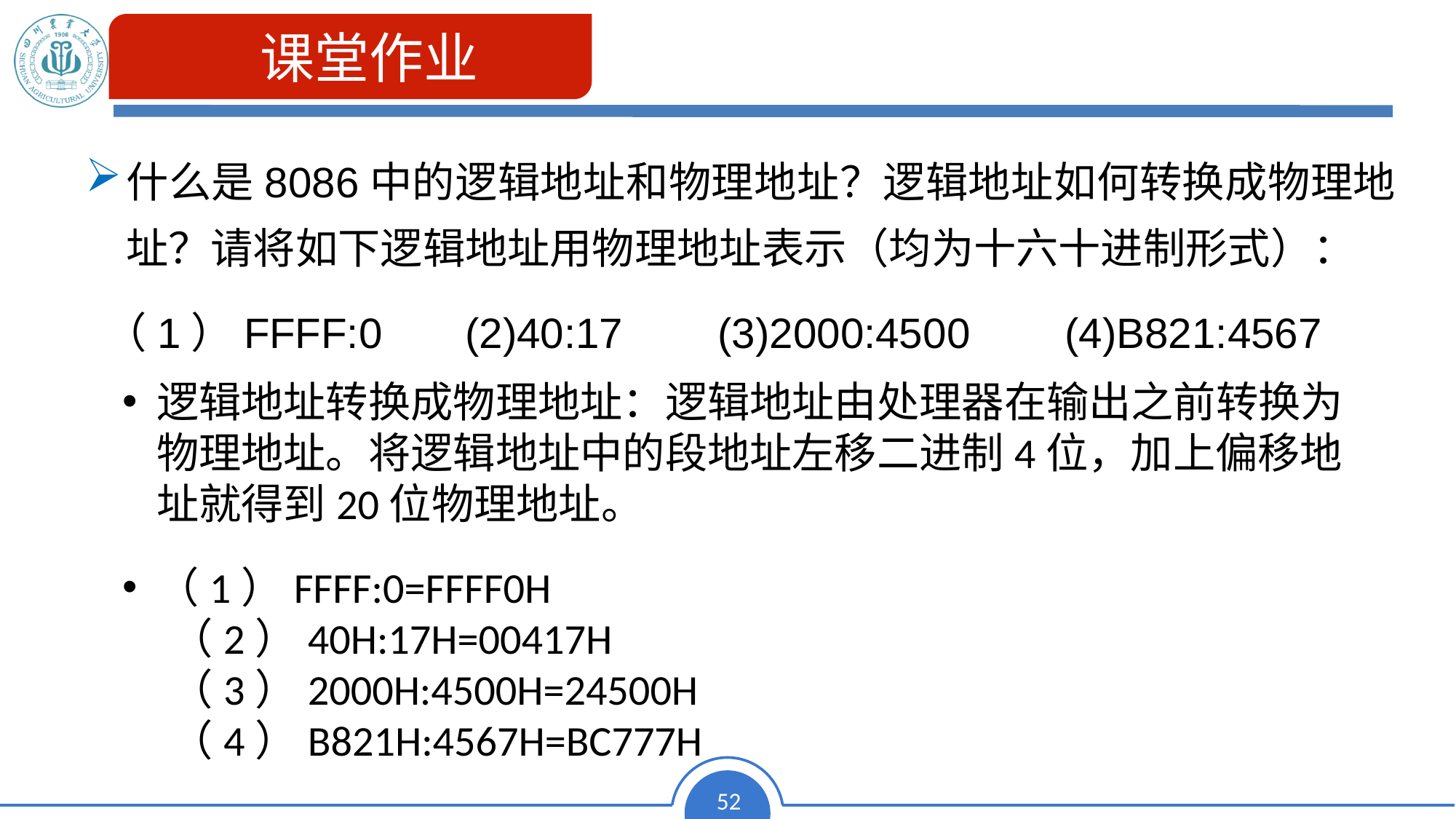

课堂作业
什么是8086中的逻辑地址和物理地址？逻辑地址如何转换成物理地址？请将如下逻辑地址用物理地址表示（均为十六十进制形式）：
 （1）FFFF:0       (2)40:17        (3)2000:4500        (4)B821:4567
逻辑地址转换成物理地址：逻辑地址由处理器在输出之前转换为物理地址。将逻辑地址中的段地址左移二进制4位，加上偏移地址就得到20位物理地址。
（1）FFFF:0=FFFF0H
    （2）40H:17H=00417H
    （3）2000H:4500H=24500H
    （4）B821H:4567H=BC777H